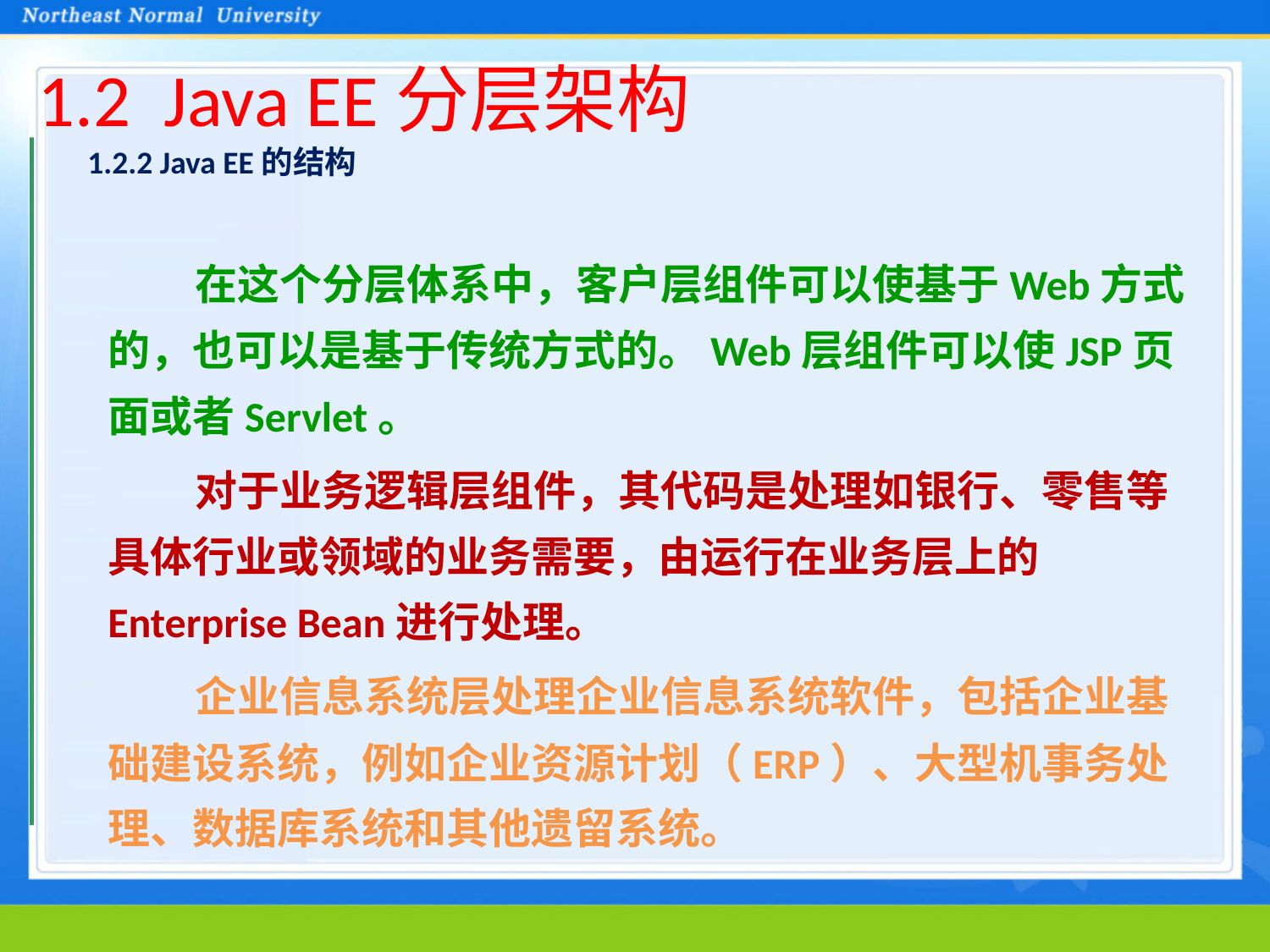

# 1.2  Java EE分层架构
1.2.2 Java EE的结构
在这个分层体系中，客户层组件可以使基于Web方式的，也可以是基于传统方式的。Web层组件可以使JSP页面或者Servlet。
对于业务逻辑层组件，其代码是处理如银行、零售等具体行业或领域的业务需要，由运行在业务层上的Enterprise Bean进行处理。
企业信息系统层处理企业信息系统软件，包括企业基础建设系统，例如企业资源计划（ERP）、大型机事务处理、数据库系统和其他遗留系统。